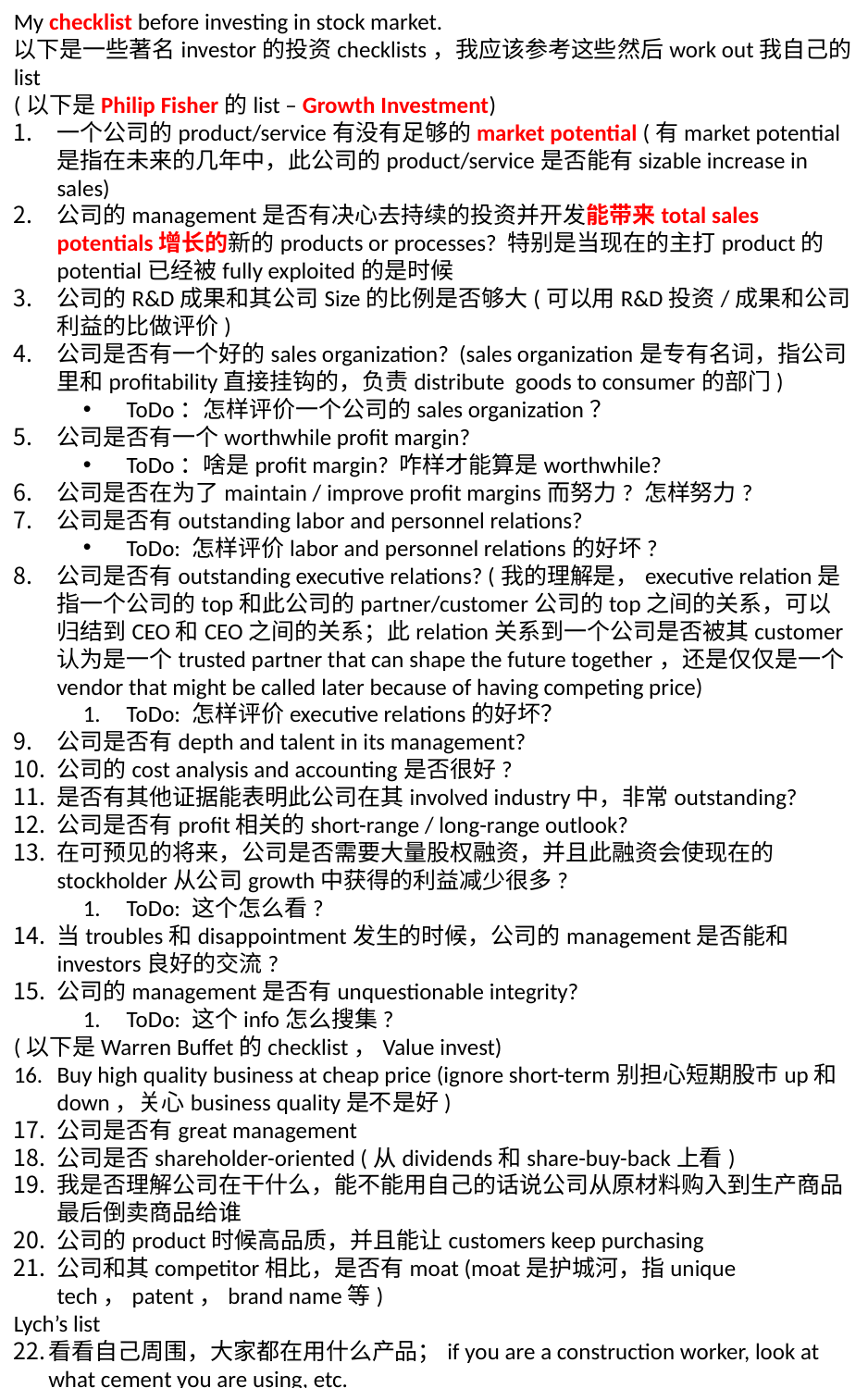

My checklist before investing in stock market.
以下是一些著名investor的投资checklists，我应该参考这些然后work out我自己的list
(以下是Philip Fisher的list – Growth Investment)
一个公司的product/service有没有足够的market potential (有market potential是指在未来的几年中，此公司的product/service是否能有sizable increase in sales)
公司的management是否有决心去持续的投资并开发能带来total sales potentials增长的新的products or processes? 特别是当现在的主打product的potential已经被fully exploited的是时候
公司的R&D成果和其公司Size的比例是否够大(可以用R&D投资/成果和公司利益的比做评价)
公司是否有一个好的sales organization?  (sales organization是专有名词，指公司里和profitability直接挂钩的，负责distribute  goods to consumer的部门)
ToDo：怎样评价一个公司的sales organization？
公司是否有一个worthwhile profit margin?
ToDo：啥是profit margin? 咋样才能算是worthwhile?
公司是否在为了maintain / improve profit margins而努力? 怎样努力?
公司是否有outstanding labor and personnel relations?
ToDo: 怎样评价labor and personnel relations的好坏?
公司是否有outstanding executive relations? (我的理解是，executive relation是指一个公司的top和此公司的partner/customer公司的top之间的关系，可以归结到CEO和CEO之间的关系；此relation关系到一个公司是否被其customer认为是一个trusted partner that can shape the future together，还是仅仅是一个vendor that might be called later because of having competing price)
ToDo: 怎样评价executive relations的好坏？
公司是否有depth and talent in its management?
公司的cost analysis and accounting是否很好?
是否有其他证据能表明此公司在其involved industry中，非常outstanding?
公司是否有profit相关的short-range / long-range outlook?
在可预见的将来，公司是否需要大量股权融资，并且此融资会使现在的stockholder从公司growth中获得的利益减少很多?
ToDo: 这个怎么看?
当troubles和disappointment发生的时候，公司的management是否能和investors良好的交流?
公司的management是否有unquestionable integrity?
ToDo: 这个info怎么搜集?
(以下是Warren Buffet的checklist，Value invest)
Buy high quality business at cheap price (ignore short-term别担心短期股市up和down，关心business quality是不是好)
公司是否有great management
公司是否shareholder-oriented (从dividends和share-buy-back上看)
我是否理解公司在干什么，能不能用自己的话说公司从原材料购入到生产商品最后倒卖商品给谁
公司的product时候高品质，并且能让customers keep purchasing
公司和其competitor相比，是否有moat (moat是护城河，指unique tech，patent，brand name等)
Lych’s list
看看自己周围，大家都在用什么产品；if you are a construction worker, look at what cement you are using, etc.
Use PEG (Price / earing to growth)
Look at percentage of assets in cash. Strong cash position is better.
Look at debts, lower is better.
投资之前，create a story. About a company, why it’s good investment? What it needs to do to perform well? Where I hope it is headed? 把这个story记下来，时不时recheck一下

Value investor很看重现在公司的股价要低，低买高卖；growth investor则更看重公司前景，即使现在公司股价高也会买